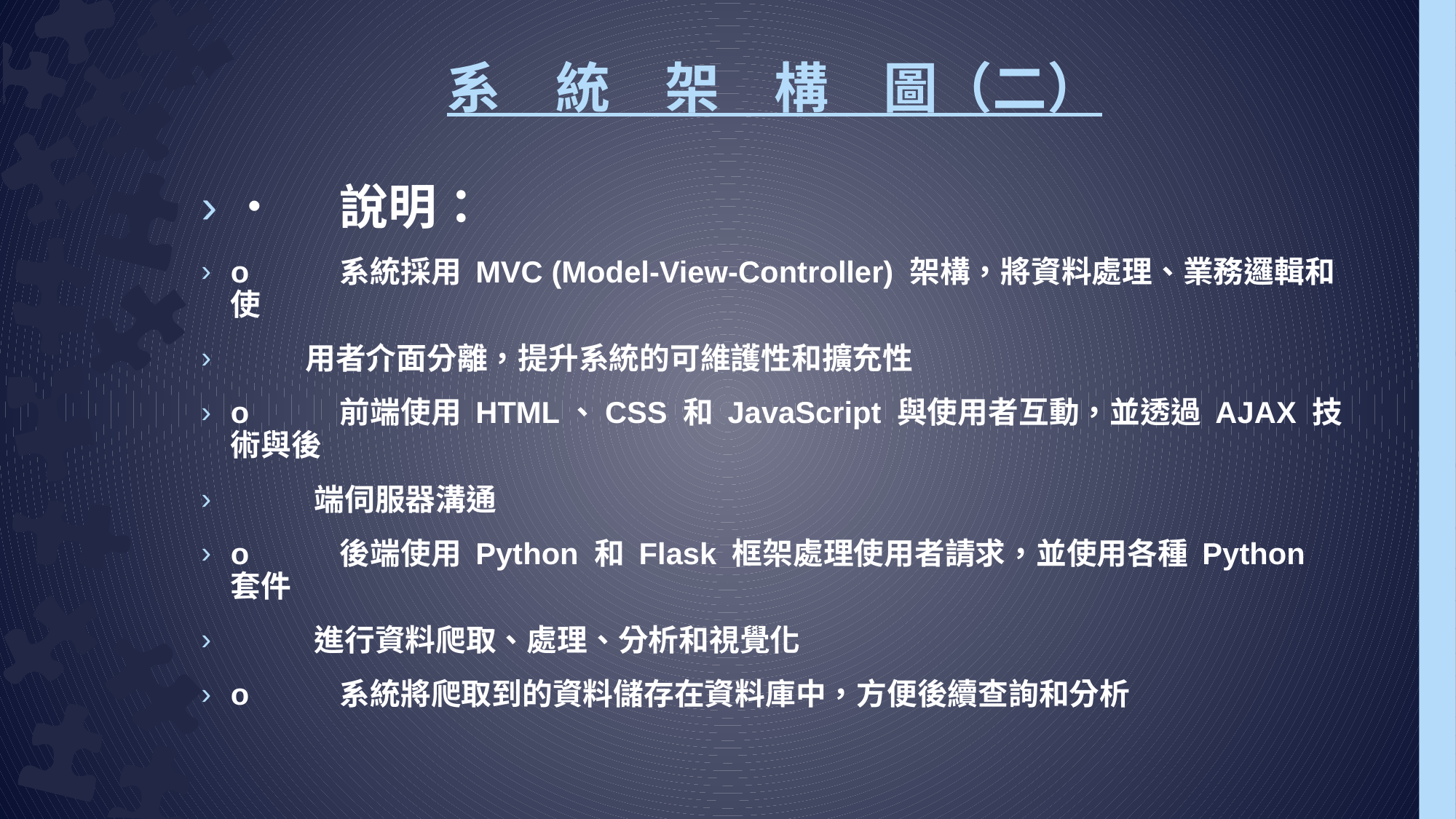

# 系　統　架　構　圖（二）
•	說明：
o	系統採用 MVC (Model-View-Controller) 架構，將資料處理、業務邏輯和使
　　  用者介面分離，提升系統的可維護性和擴充性
o	前端使用 HTML、CSS 和 JavaScript 與使用者互動，並透過 AJAX 技術與後
           端伺服器溝通
o	後端使用 Python 和 Flask 框架處理使用者請求，並使用各種 Python 套件
           進行資料爬取、處理、分析和視覺化
o	系統將爬取到的資料儲存在資料庫中，方便後續查詢和分析